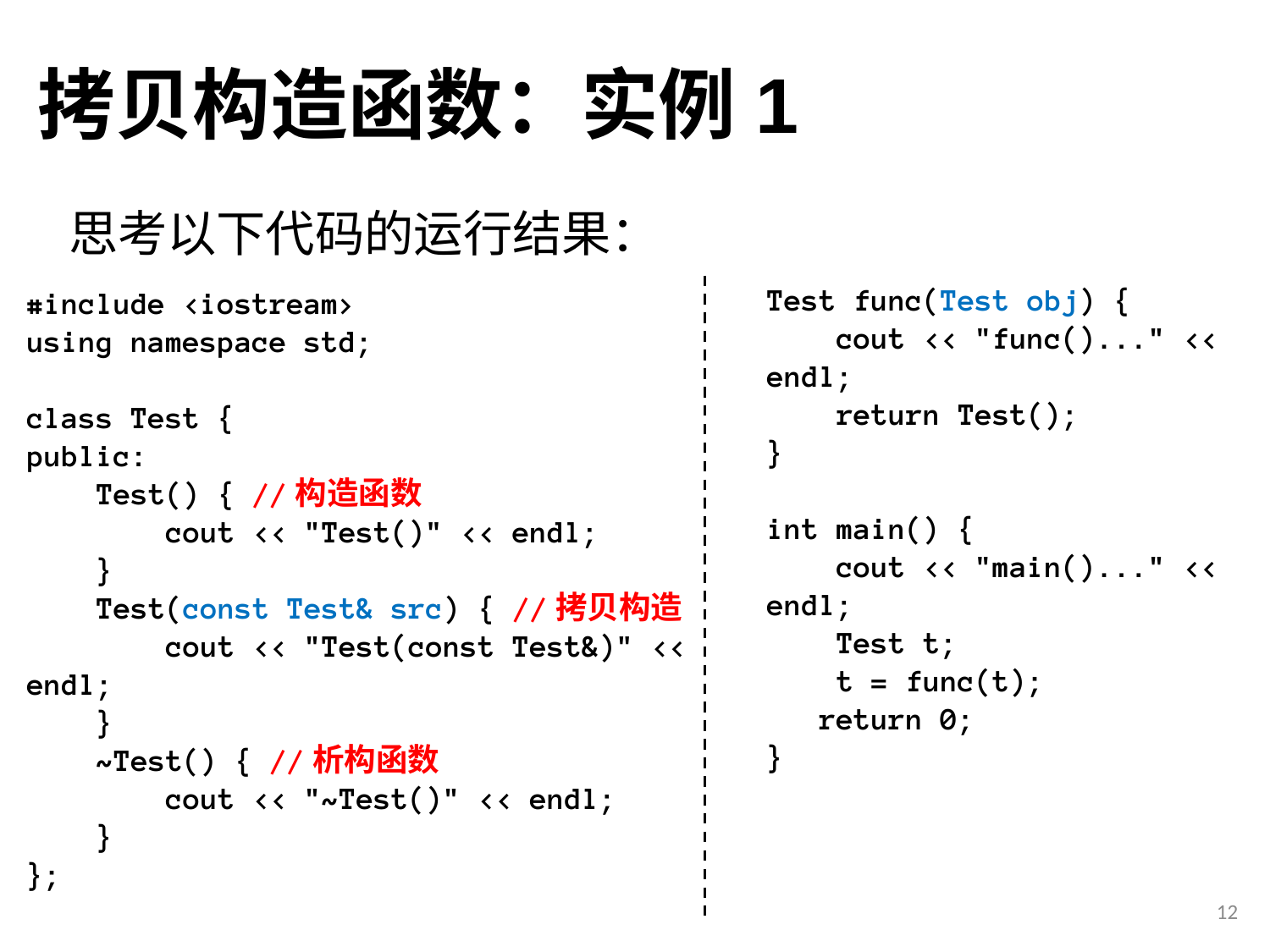

# 拷贝构造函数：实例1
思考以下代码的运行结果：
Test func(Test obj) {
    cout << "func()..." << endl;
    return Test();
}

int main() {
    cout << "main()..." << endl;
    Test t;
    t = func(t);
   return 0;
}
#include <iostream>
using namespace std;

class Test {
public:
    Test() { //构造函数
        cout << "Test()" << endl;
    }
    Test(const Test& src) { //拷贝构造
        cout << "Test(const Test&)" << endl;
    }
    ~Test() { //析构函数
        cout << "~Test()" << endl;
    }
};
12